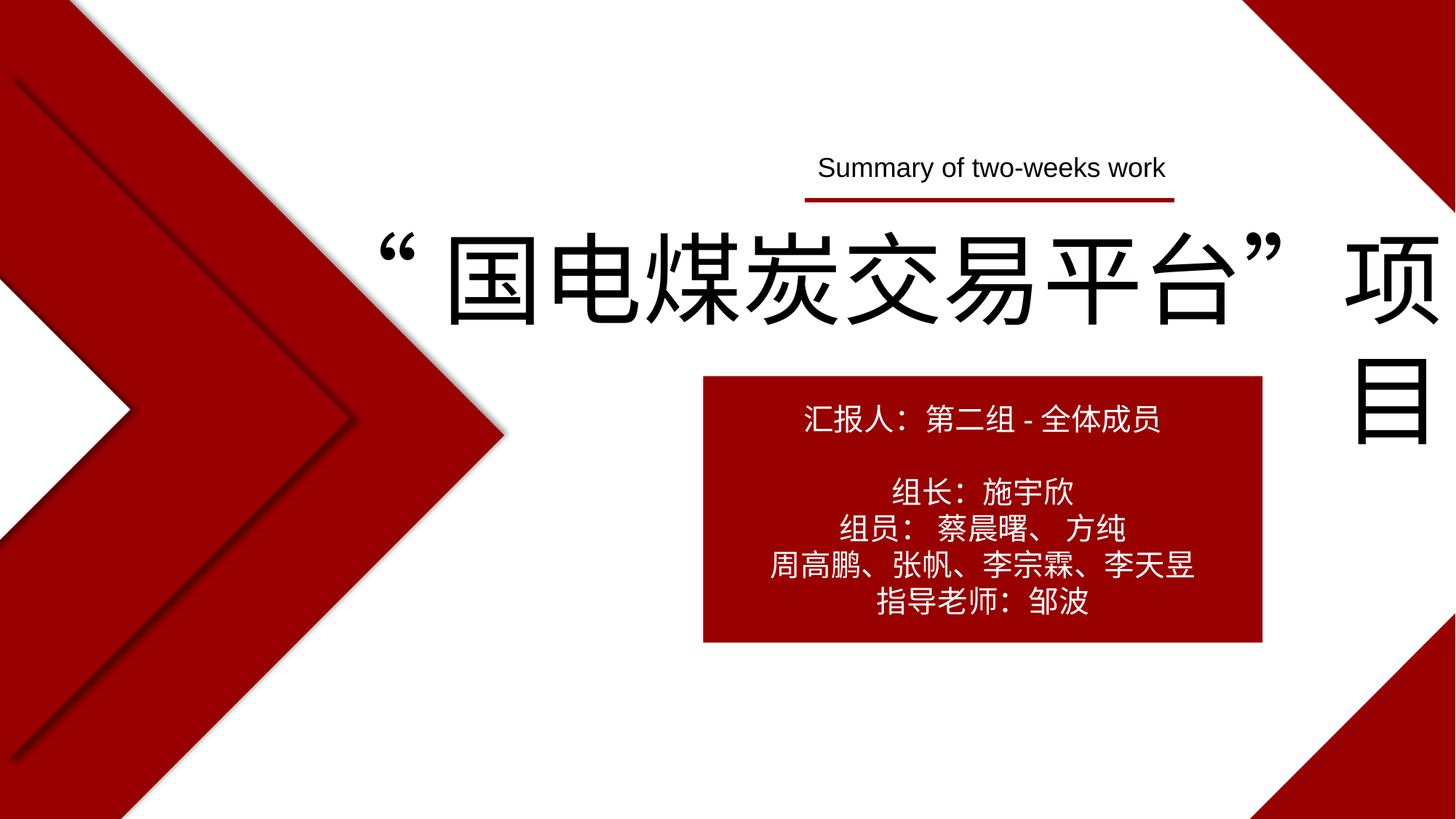

Summary of two-weeks work
“国电煤炭交易平台”项目
汇报人：第二组-全体成员

组长：施宇欣
组员： 蔡晨曙、 方纯
周高鹏、张帆、李宗霖、李天昱
指导老师：邹波